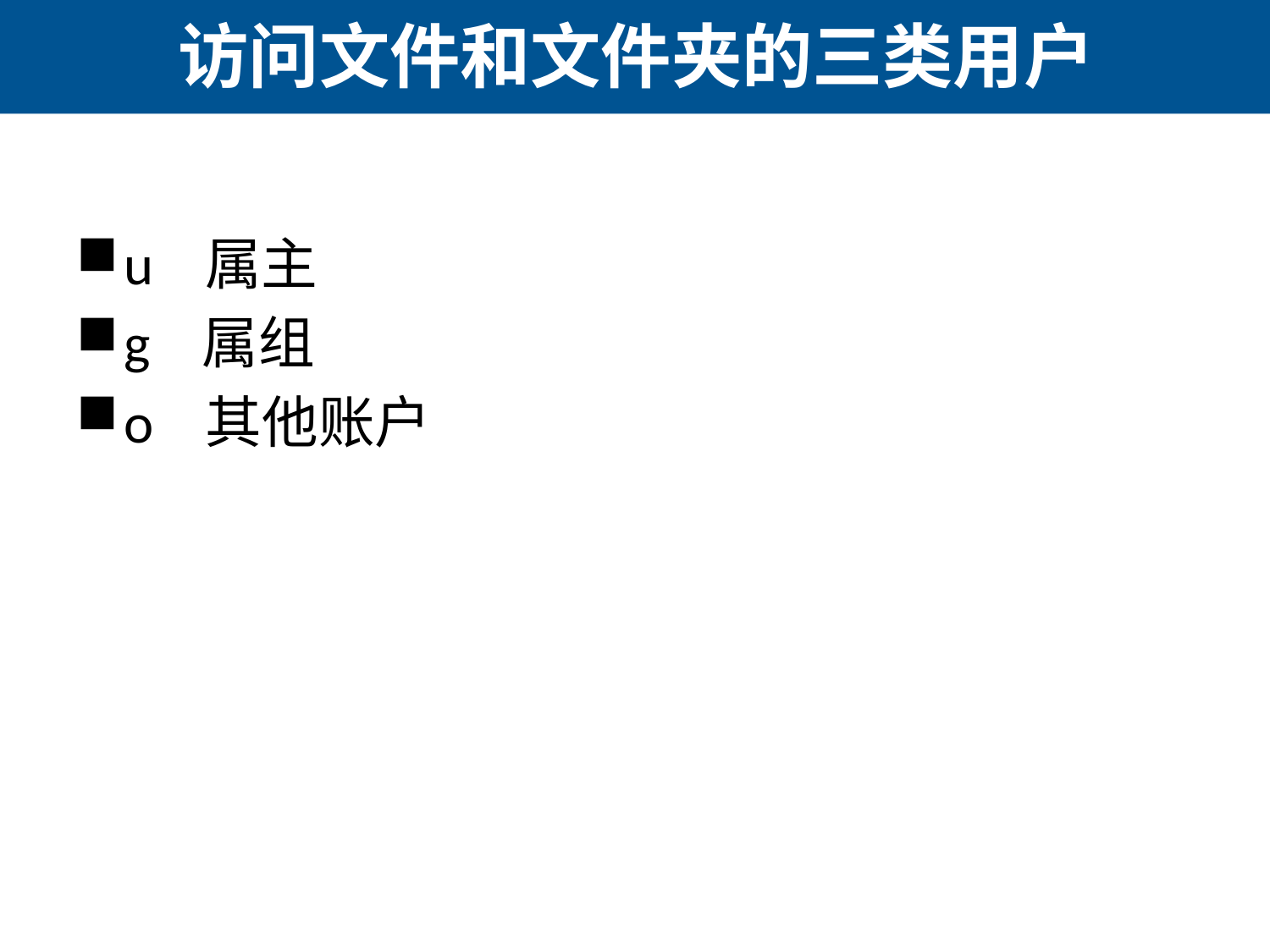

# 访问文件和文件夹的三类用户
u   属主
g   属组
o   其他账户